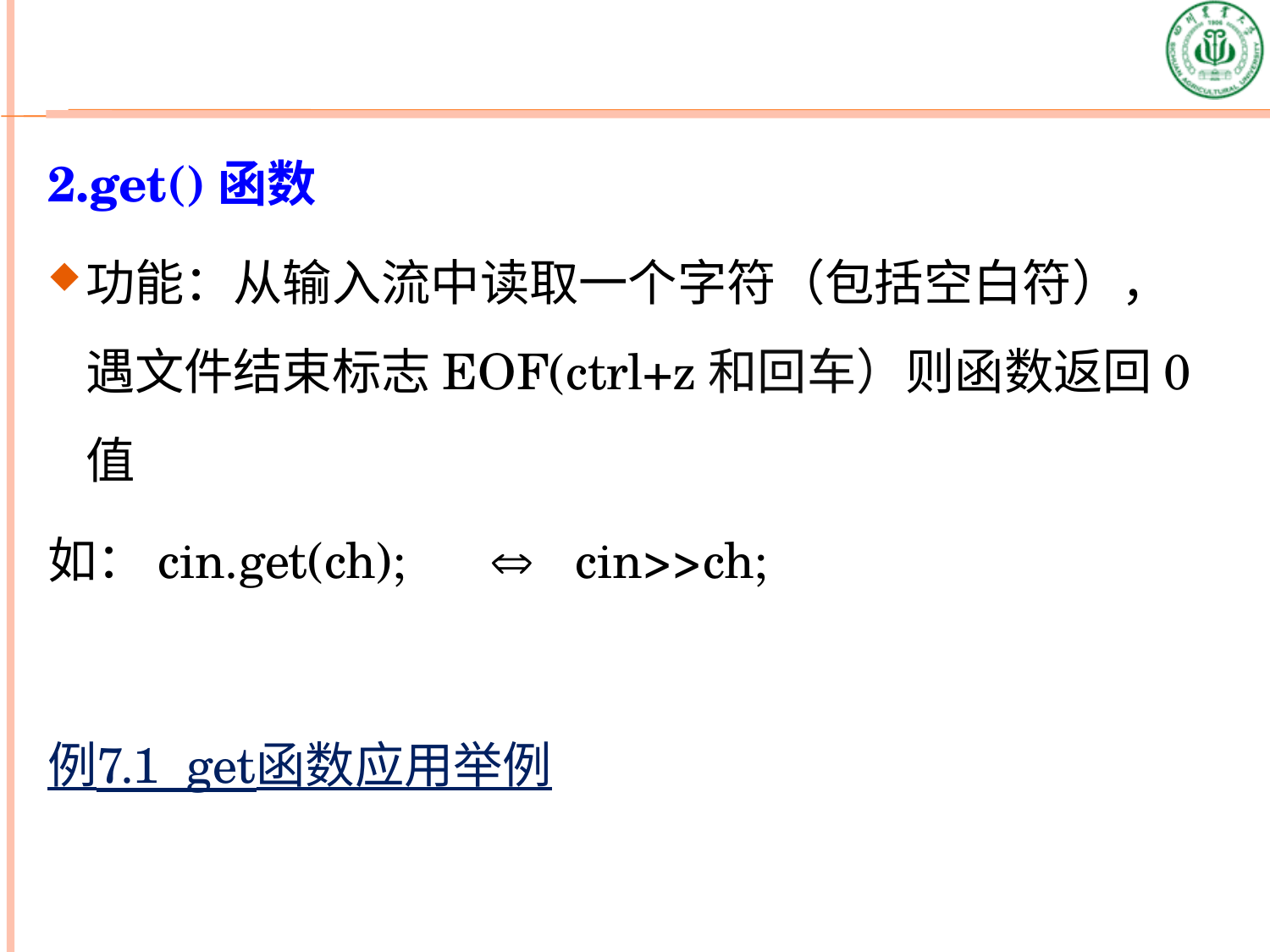

2.get()函数
功能：从输入流中读取一个字符（包括空白符），遇文件结束标志EOF(ctrl+z和回车）则函数返回0值
如：cin.get(ch);      ⇔   cin>>ch;

例7.1  get函数应用举例